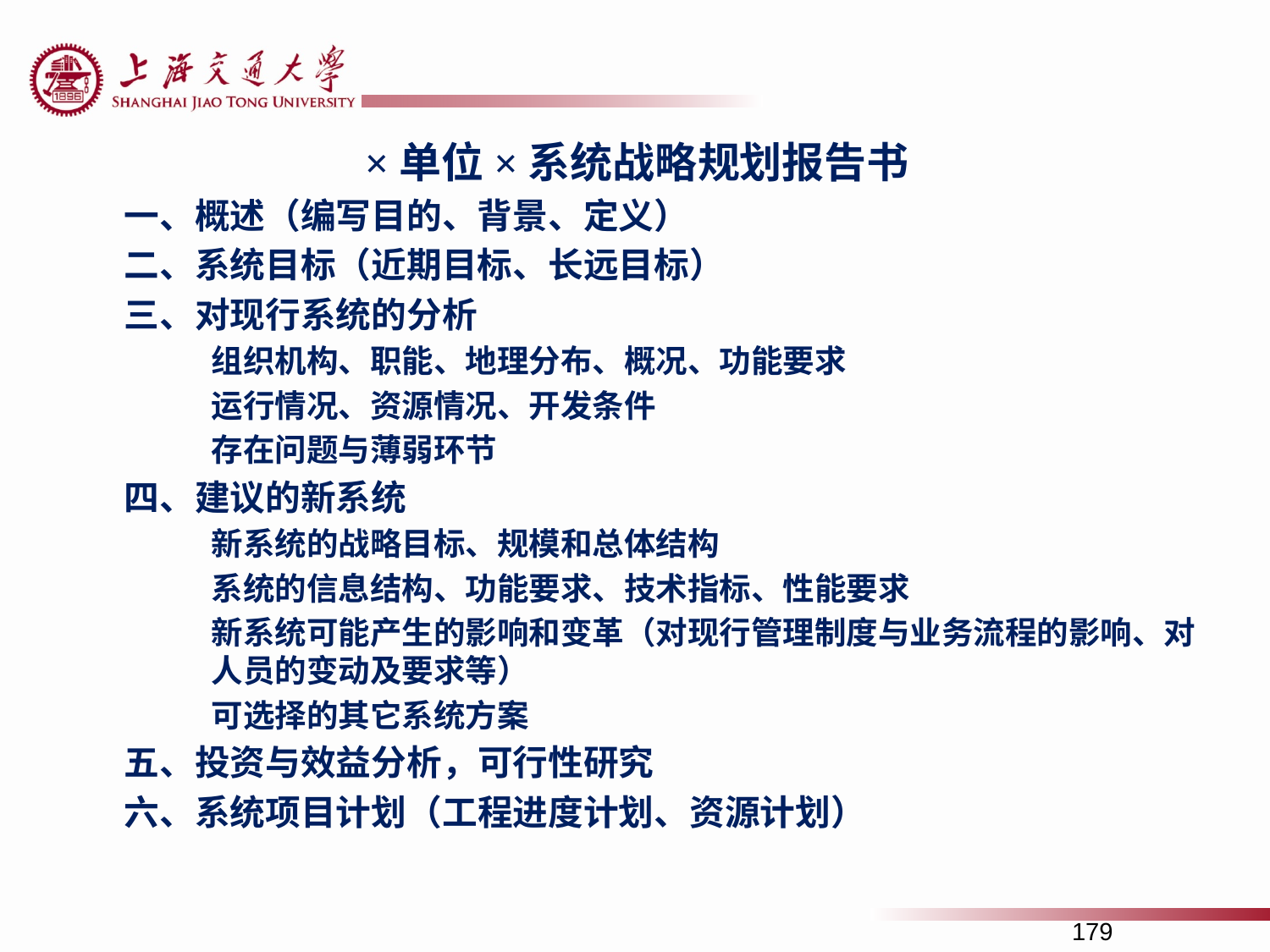

×单位×系统战略规划报告书
一、概述（编写目的、背景、定义）
二、系统目标（近期目标、长远目标）
三、对现行系统的分析
组织机构、职能、地理分布、概况、功能要求
运行情况、资源情况、开发条件
存在问题与薄弱环节
四、建议的新系统
新系统的战略目标、规模和总体结构
系统的信息结构、功能要求、技术指标、性能要求
新系统可能产生的影响和变革（对现行管理制度与业务流程的影响、对人员的变动及要求等）
可选择的其它系统方案
五、投资与效益分析，可行性研究
六、系统项目计划（工程进度计划、资源计划）
179